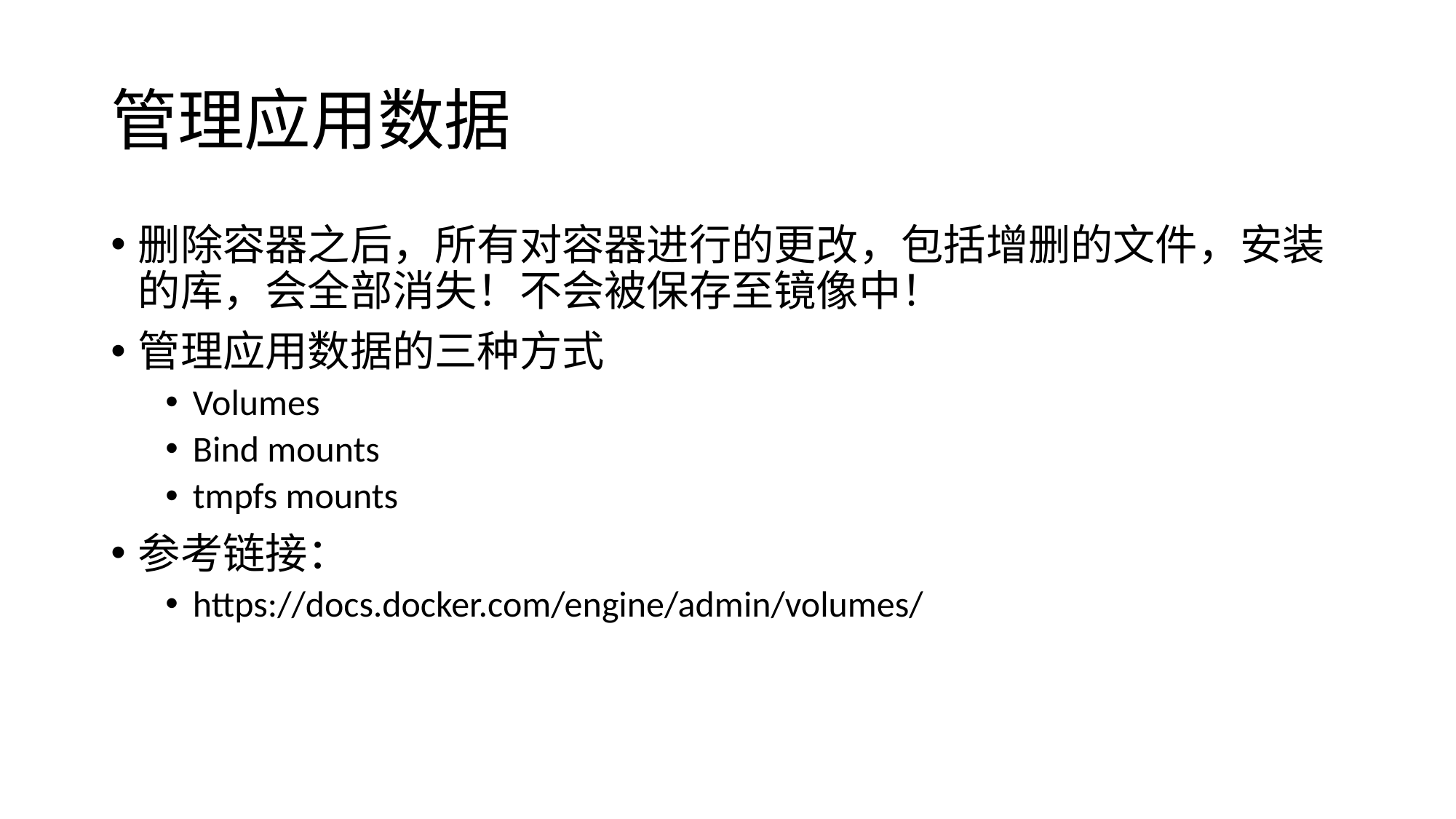

# 管理应用数据
删除容器之后，所有对容器进行的更改，包括增删的文件，安装的库，会全部消失！不会被保存至镜像中！
管理应用数据的三种方式
Volumes
Bind mounts
tmpfs mounts
参考链接：
https://docs.docker.com/engine/admin/volumes/